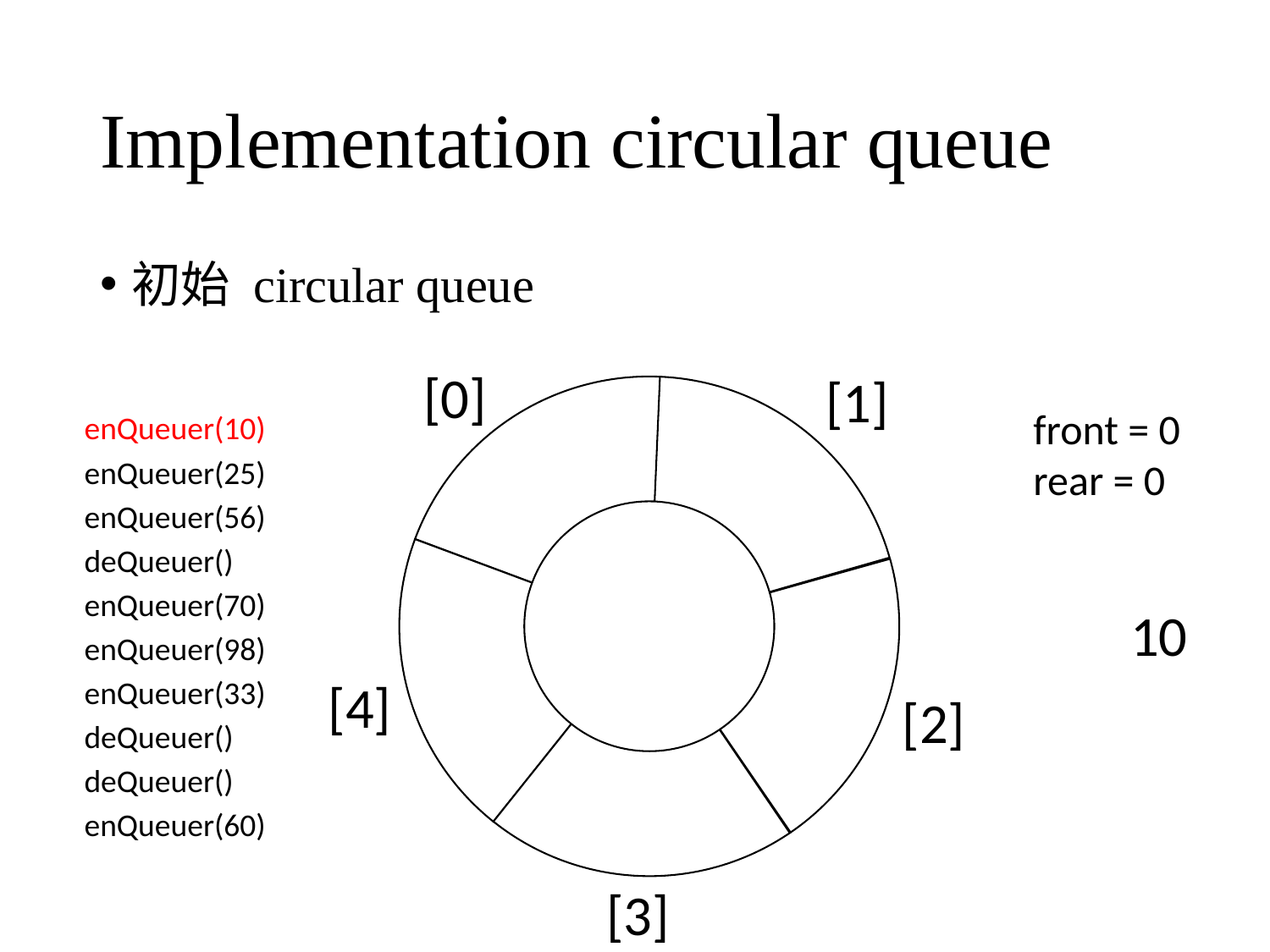

# Implementation circular queue
初始 circular queue
[0]
[1]

enQueuer(10)
enQueuer(25)
enQueuer(56)
deQueuer()
enQueuer(70)
enQueuer(98)
enQueuer(33)
deQueuer()
deQueuer()
enQueuer(60)
front = 0
rear = 0
10
[4]
[2]
[3]